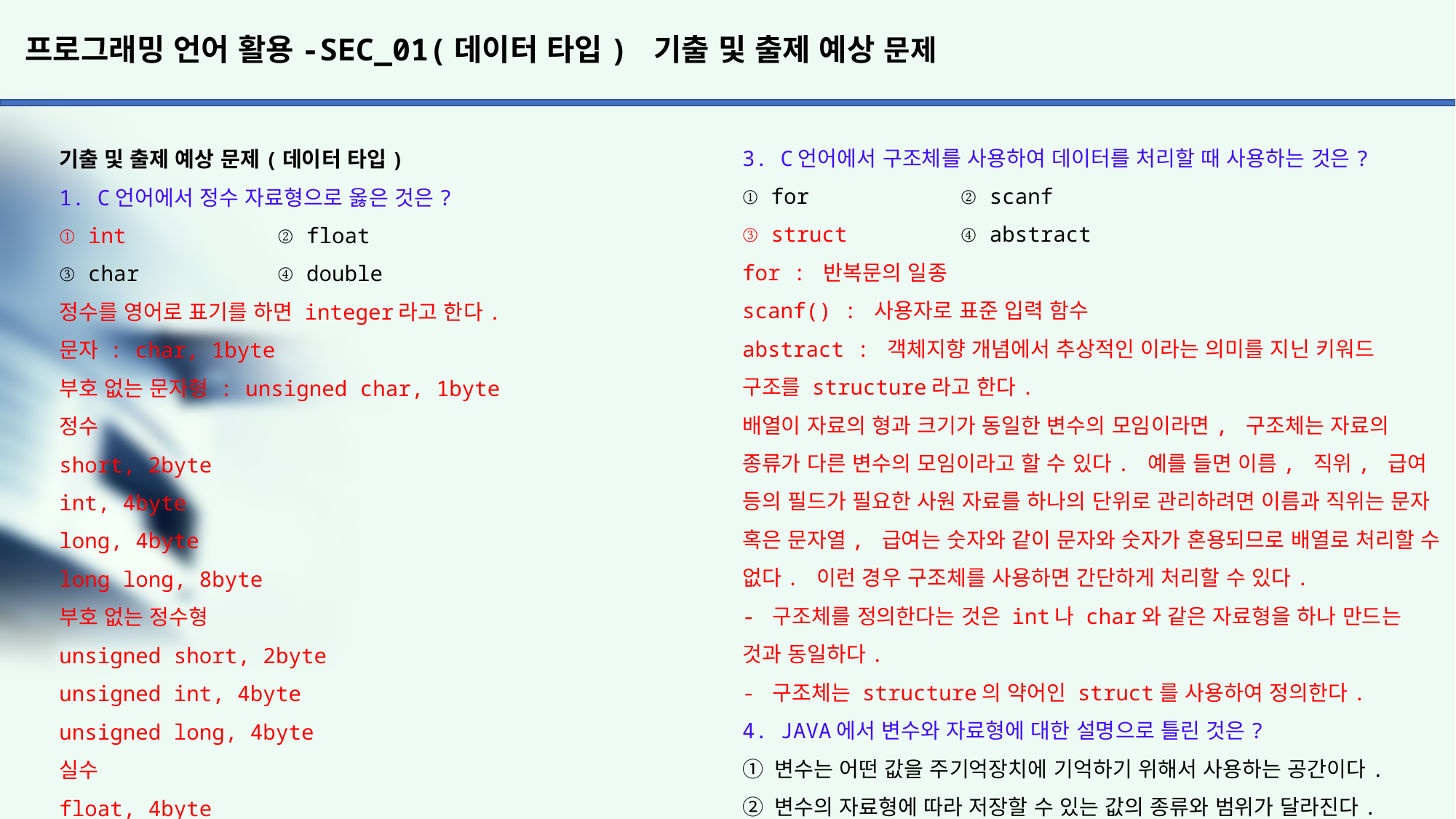

# 프로그래밍 언어 활용-SEC_01(데이터 타입) 기출 및 출제 예상 문제
3. C언어에서 구조체를 사용하여 데이터를 처리할 때 사용하는 것은?
① for		② scanf
③ struct		④ abstract
for : 반복문의 일종
scanf() : 사용자로 표준 입력 함수
abstract : 객체지향 개념에서 추상적인 이라는 의미를 지닌 키워드
구조를 structure라고 한다.
배열이 자료의 형과 크기가 동일한 변수의 모임이라면, 구조체는 자료의 종류가 다른 변수의 모임이라고 할 수 있다. 예를 들면 이름, 직위, 급여 등의 필드가 필요한 사원 자료를 하나의 단위로 관리하려면 이름과 직위는 문자 혹은 문자열, 급여는 숫자와 같이 문자와 숫자가 혼용되므로 배열로 처리할 수 없다. 이런 경우 구조체를 사용하면 간단하게 처리할 수 있다.
- 구조체를 정의한다는 것은 int나 char와 같은 자료형을 하나 만드는 것과 동일하다.
- 구조체는 structure의 약어인 struct를 사용하여 정의한다.
4. JAVA에서 변수와 자료형에 대한 설명으로 틀린 것은?
① 변수는 어떤 값을 주기억장치에 기억하기 위해서 사용하는 공간이다.
② 변수의 자료형에 따라 저장할 수 있는 값의 종류와 범위가 달라진다.
③ char 자료형은 나열된 여러 개의 문자를 저장하고자 할 때 사용한다.
④ boolean 자료형은 조건이 참인지 거짓인지 판단하고자 할 때 사용 한다.
char 자료형은 JAVA에서는 2바이트이고 한 글자를 저장할 때 사용하는 자료형이며, 여러 개의 문자를 저장할 때는 배열 또는 String클래스를 이용해야 한다.
기출 및 출제 예상 문제(데이터 타입)
1. C언어에서 정수 자료형으로 옳은 것은?
① int		② float
③ char		④ double
정수를 영어로 표기를 하면 integer라고 한다.
문자 : char, 1byte
부호 없는 문자형 : unsigned char, 1byte
정수
short, 2byte
int, 4byte
long, 4byte
long long, 8byte
부호 없는 정수형
unsigned short, 2byte
unsigned int, 4byte
unsigned long, 4byte
실수
float, 4byte
double, 8byte
long double, 8byte
2. Python 데이터 타입 중 시퀀스(Sequence) 데이터 타입에 해당
하며 다양한 데이터 타입들을 주어진 순서에 따라 저장할 수 있으나 저장된 내용을 변경할 수 없는 것은?
① 복소수(complex) 타입 		② 리스트(list) 타입
③ 사전(dict) 타입 			④ 튜플(tuple) 타입
시퀀스 자료형(Sequence Type)이란 리스트(List), 튜플(Tuple), range, 문자열처럼 값이 연속적으로 이어진 자료형을 의미한다.
- 리스트(List) : 다양한 자료형의 값을 연속적으로 저장하며, 필요에 따라 개수를 늘리거나 줄일 수 있음([])
- 튜플(Tuple) : 리스트처럼 연속적으로 저장하지만 요소의 추가, 삭제, 변경은 불가능함( () )
- range : 연속된 숫자를 생성하는 것으로 리스트, 반복문 등에서
많이 사용됨